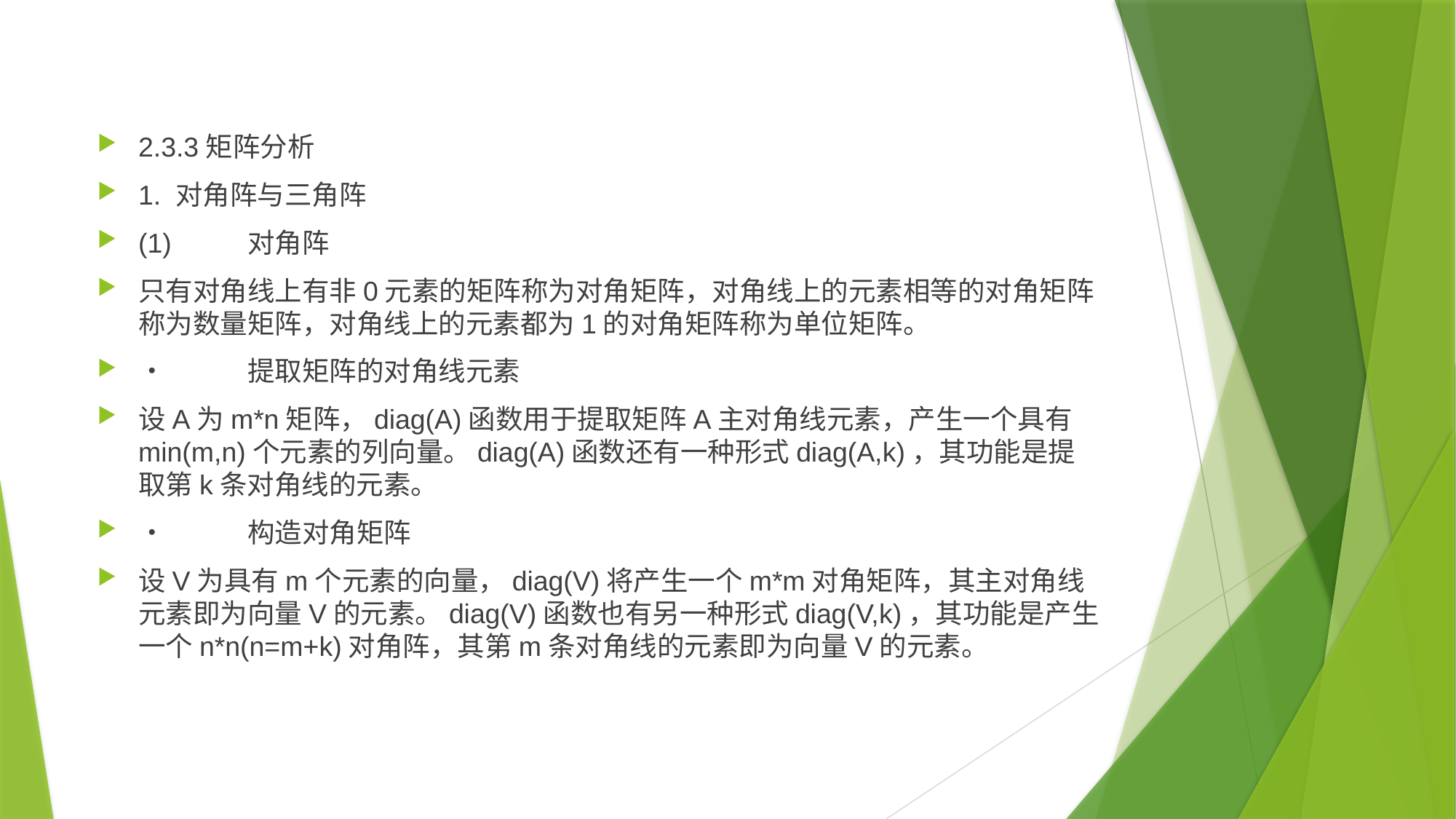

2.3.3矩阵分析
1. 对角阵与三角阵
(1)	对角阵
只有对角线上有非0元素的矩阵称为对角矩阵，对角线上的元素相等的对角矩阵称为数量矩阵，对角线上的元素都为1的对角矩阵称为单位矩阵。
•	提取矩阵的对角线元素
设A为m*n矩阵，diag(A)函数用于提取矩阵A主对角线元素，产生一个具有min(m,n)个元素的列向量。diag(A)函数还有一种形式diag(A,k)，其功能是提取第k条对角线的元素。
•	构造对角矩阵
设V为具有m个元素的向量，diag(V)将产生一个m*m对角矩阵，其主对角线元素即为向量V的元素。diag(V)函数也有另一种形式diag(V,k)，其功能是产生一个n*n(n=m+k)对角阵，其第m条对角线的元素即为向量V的元素。